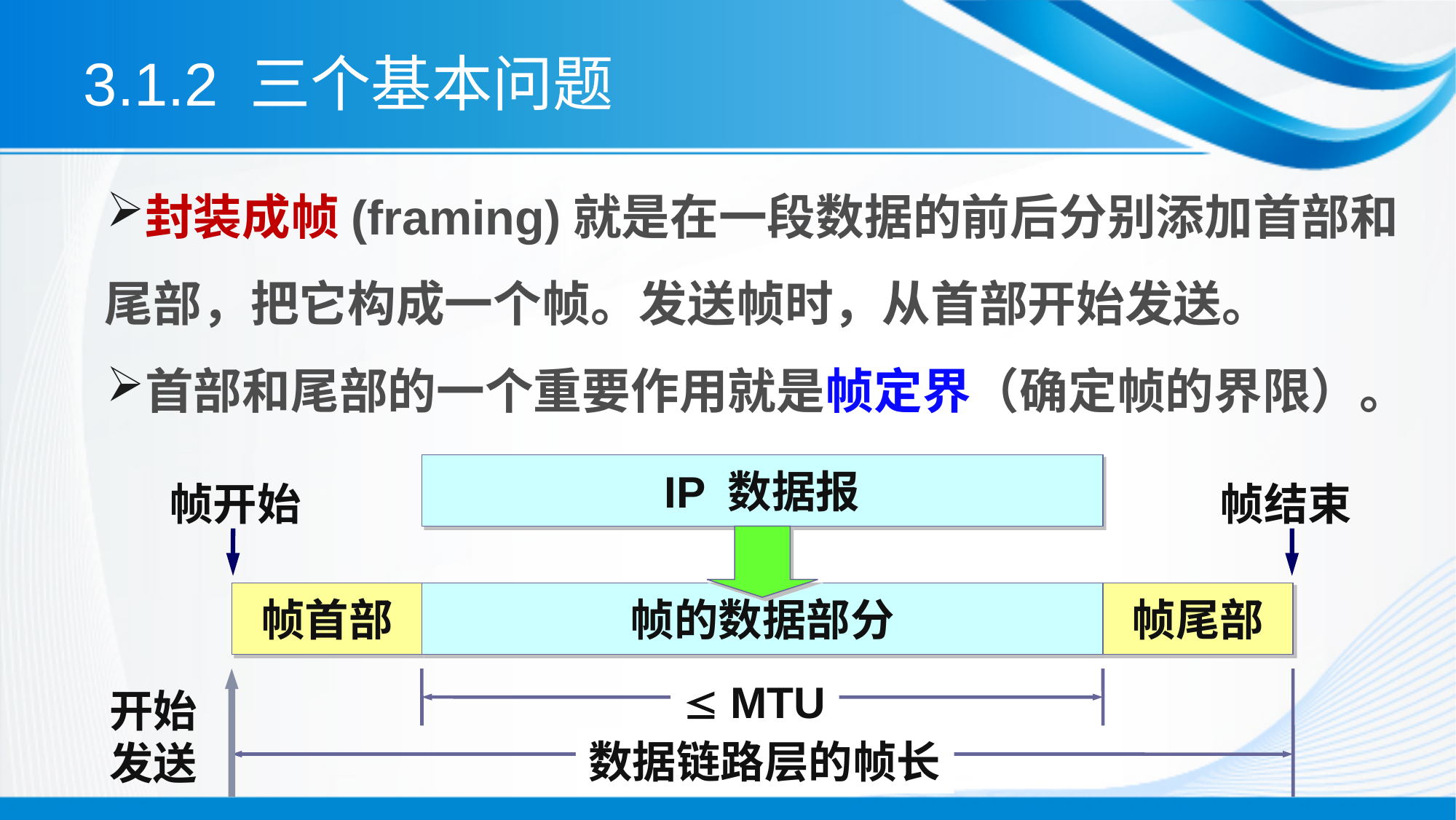

# 3.1.2 三个基本问题
封装成帧(framing)就是在一段数据的前后分别添加首部和尾部，把它构成一个帧。发送帧时，从首部开始发送。
首部和尾部的一个重要作用就是帧定界（确定帧的界限）。
IP 数据报
帧开始
帧结束

帧首部
帧的数据部分
帧尾部
≤ MTU

开始
发送

数据链路层的帧长